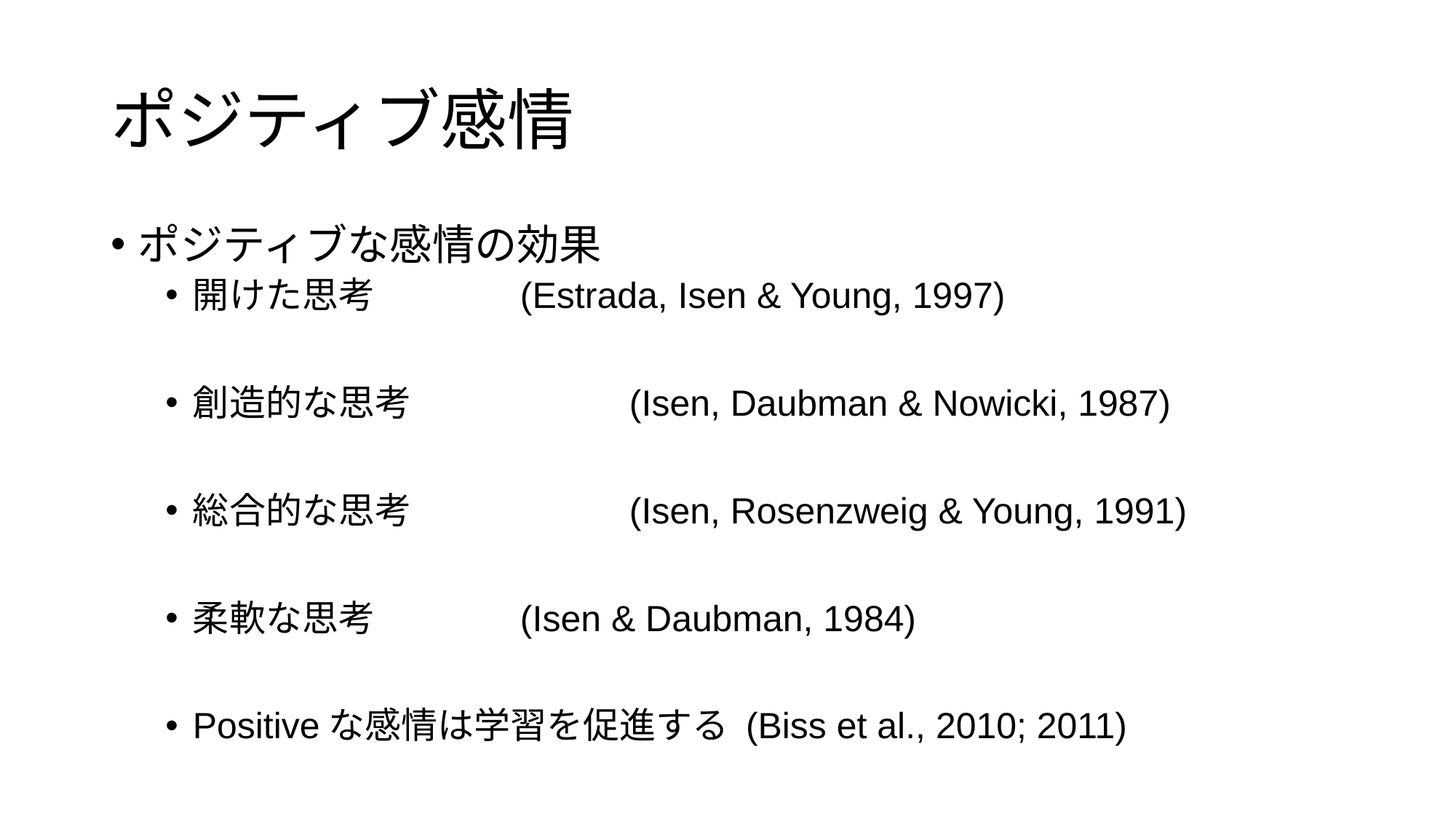

# ポジティブ感情
ポジティブな感情の効果
開けた思考 		(Estrada, Isen & Young, 1997)

創造的な思考 		(Isen, Daubman & Nowicki, 1987)

総合的な思考 		(Isen, Rosenzweig & Young, 1991)

柔軟な思考 		(Isen & Daubman, 1984)

Positiveな感情は学習を促進する (Biss et al., 2010; 2011)